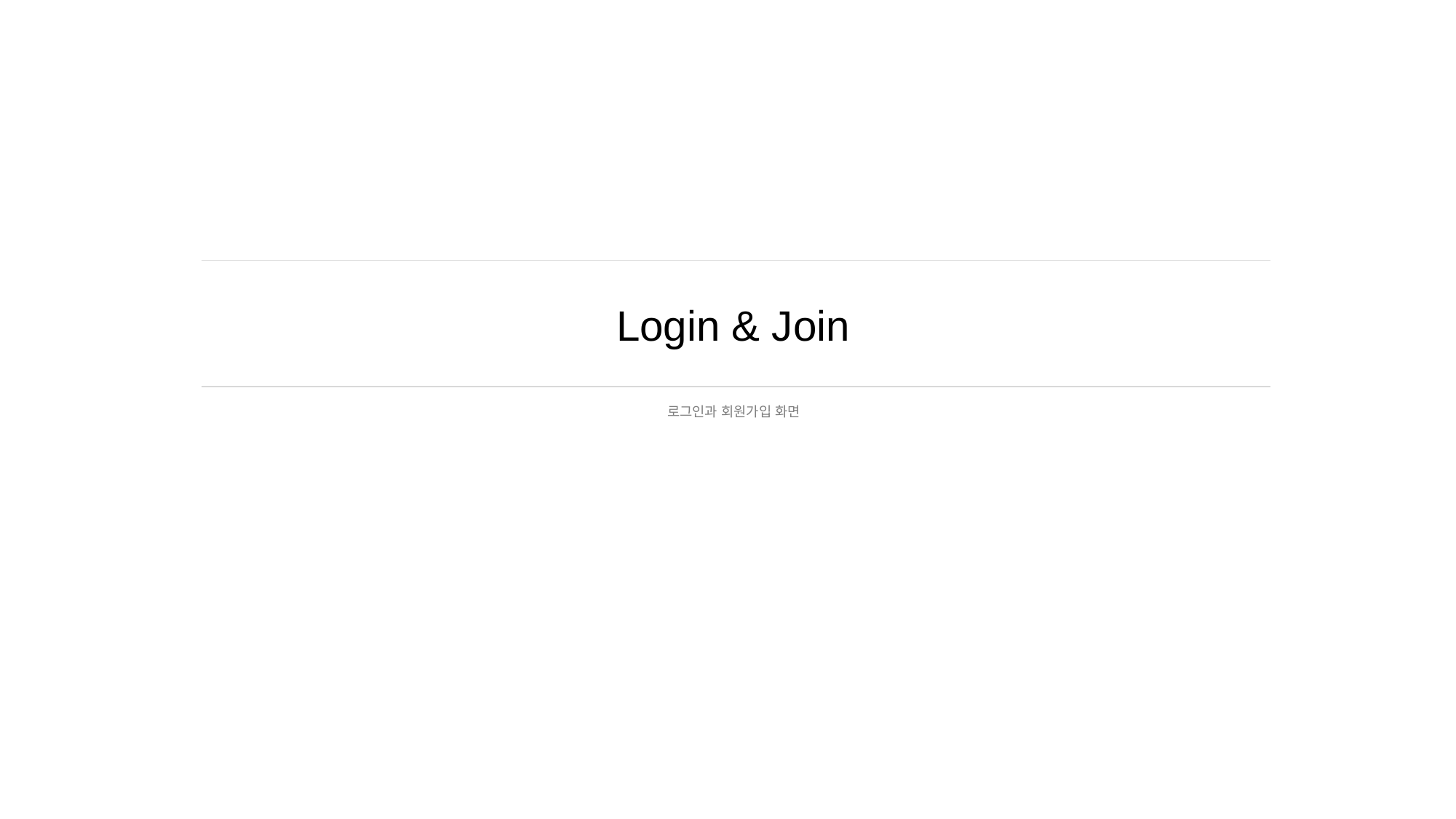

# Login & Join
로그인과 회원가입 화면